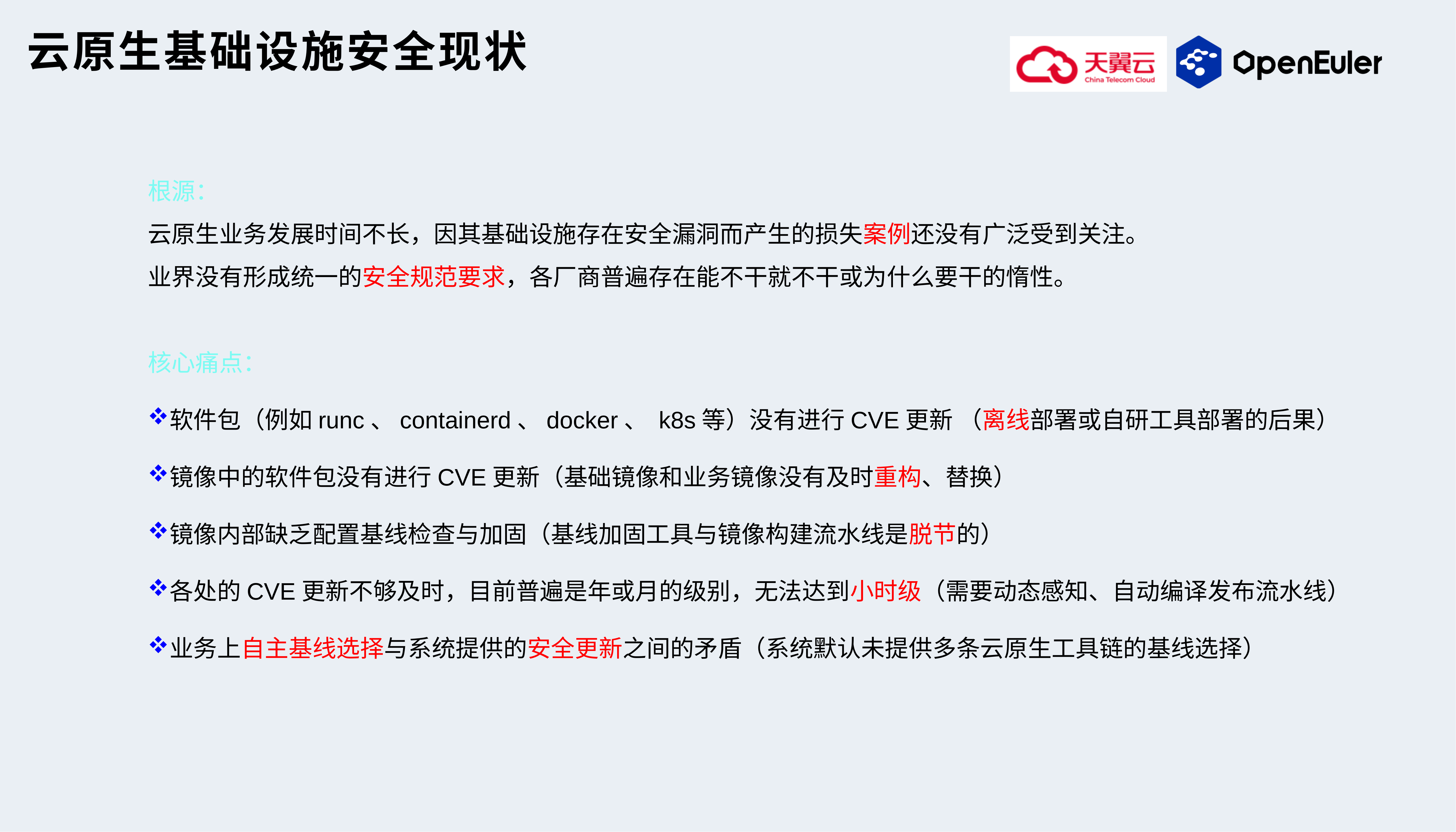

云原生基础设施安全现状
根源：
云原生业务发展时间不长，因其基础设施存在安全漏洞而产生的损失案例还没有广泛受到关注。
业界没有形成统一的安全规范要求，各厂商普遍存在能不干就不干或为什么要干的惰性。

核心痛点：
软件包（例如runc、containerd、docker、 k8s等）没有进行CVE更新 （离线部署或自研工具部署的后果）
镜像中的软件包没有进行CVE更新（基础镜像和业务镜像没有及时重构、替换）
镜像内部缺乏配置基线检查与加固（基线加固工具与镜像构建流水线是脱节的）
各处的CVE更新不够及时，目前普遍是年或月的级别，无法达到小时级（需要动态感知、自动编译发布流水线）
业务上自主基线选择与系统提供的安全更新之间的矛盾（系统默认未提供多条云原生工具链的基线选择）